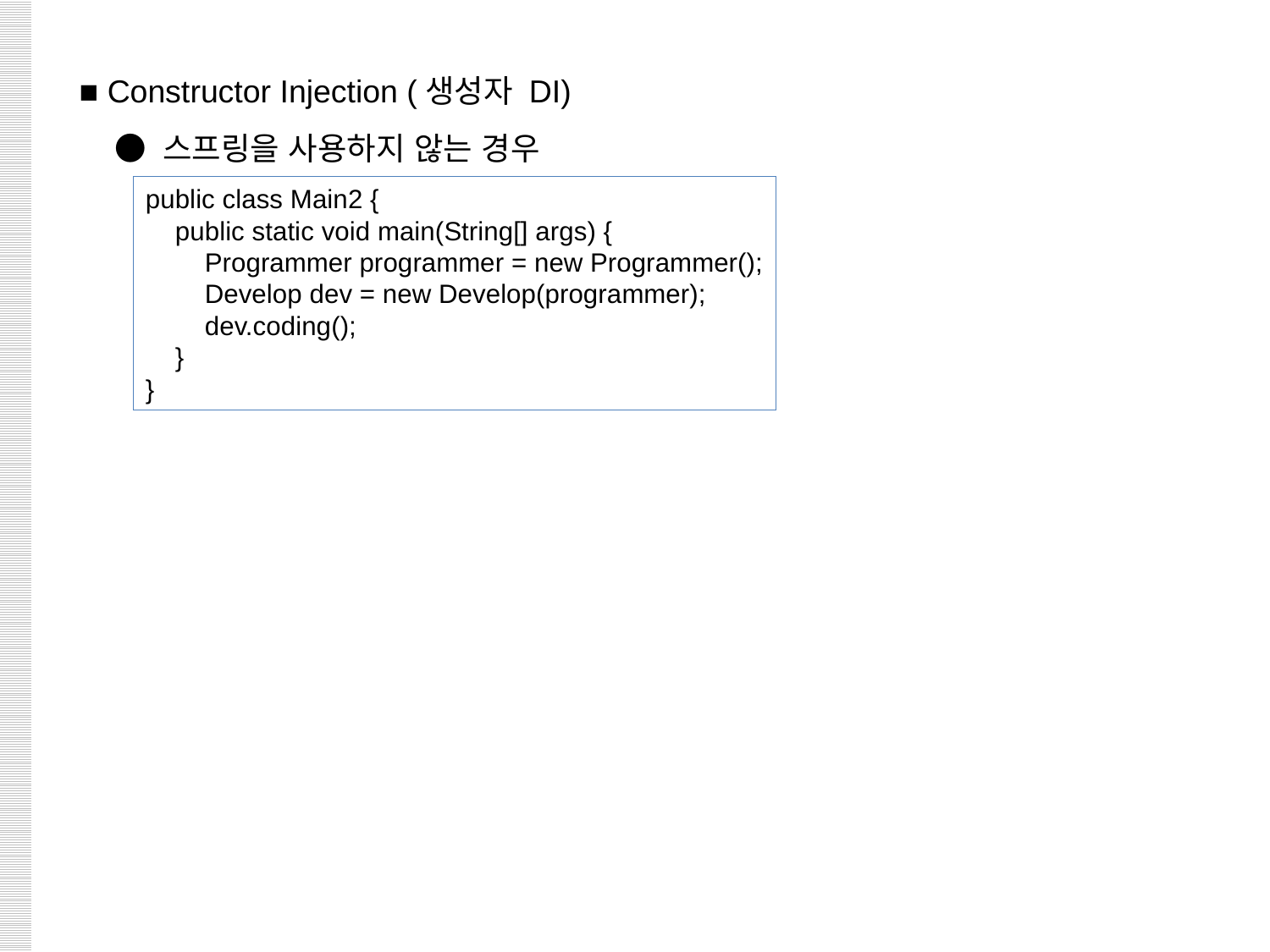

■ Constructor Injection (생성자 DI)
    ● 스프링을 사용하지 않는 경우
public class Main2 {
    public static void main(String[] args) {
        Programmer programmer = new Programmer();
        Develop dev = new Develop(programmer);
        dev.coding();
    }
}